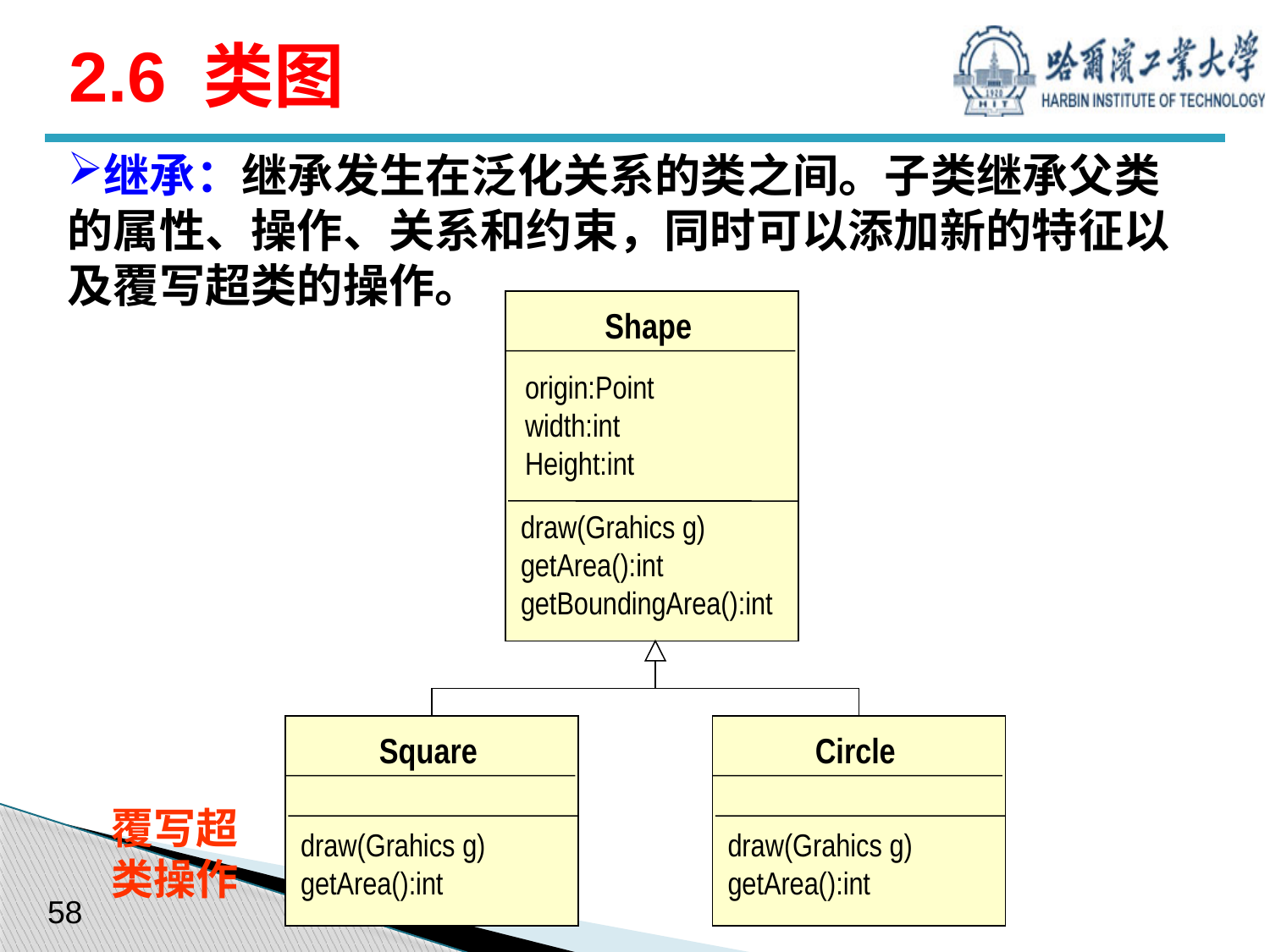

# 2.6 类图
继承：继承发生在泛化关系的类之间。子类继承父类的属性、操作、关系和约束，同时可以添加新的特征以及覆写超类的操作。

Shape

origin:Point
width:int
Height:int
draw(Grahics g)
getArea():int
getBoundingArea():int

Square
Circle

覆写超类操作

draw(Grahics g)
getArea():int
draw(Grahics g)
getArea():int